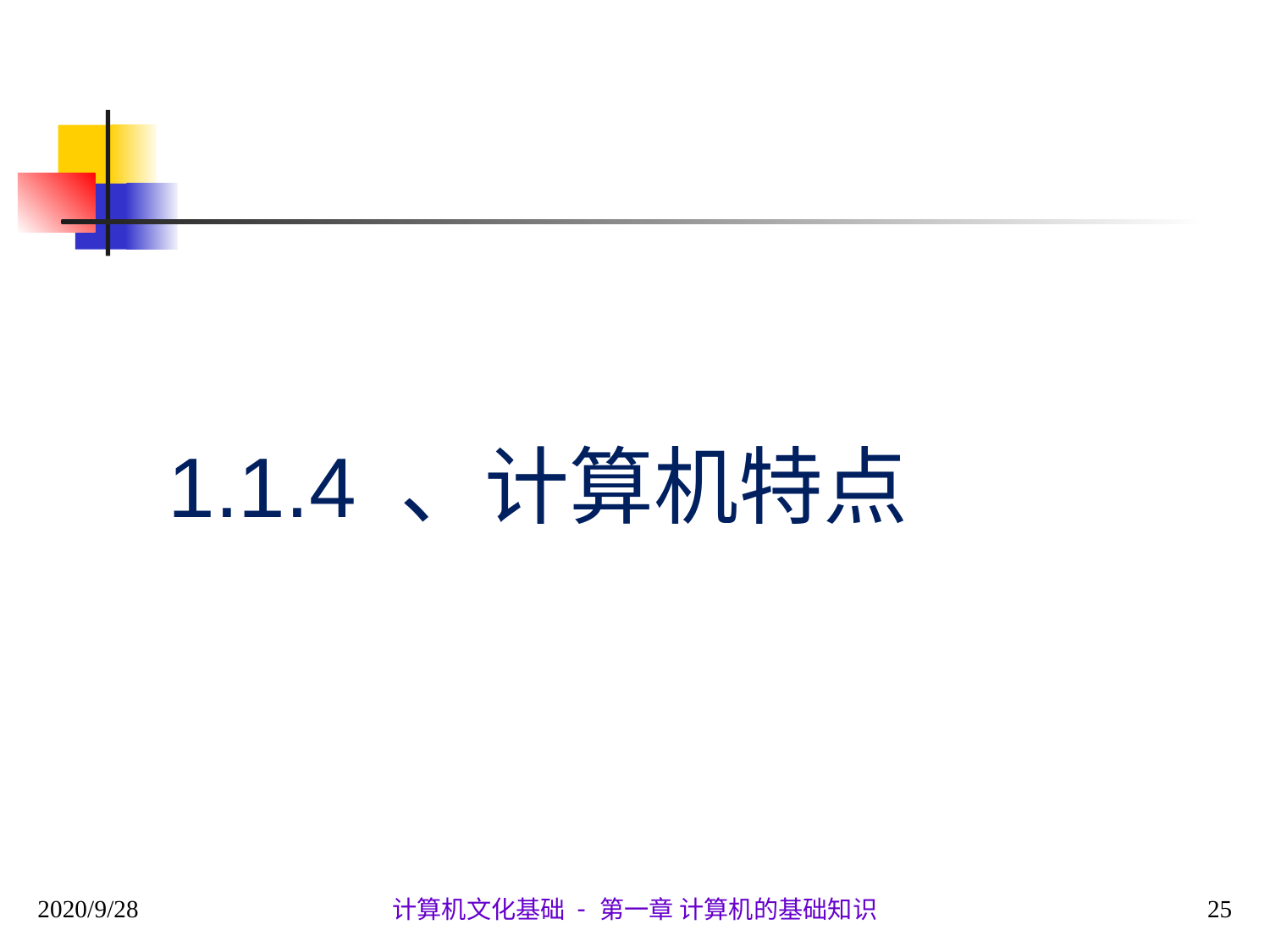

# 1.1.4 、计算机特点
2020/9/28
25
计算机文化基础 - 第一章 计算机的基础知识